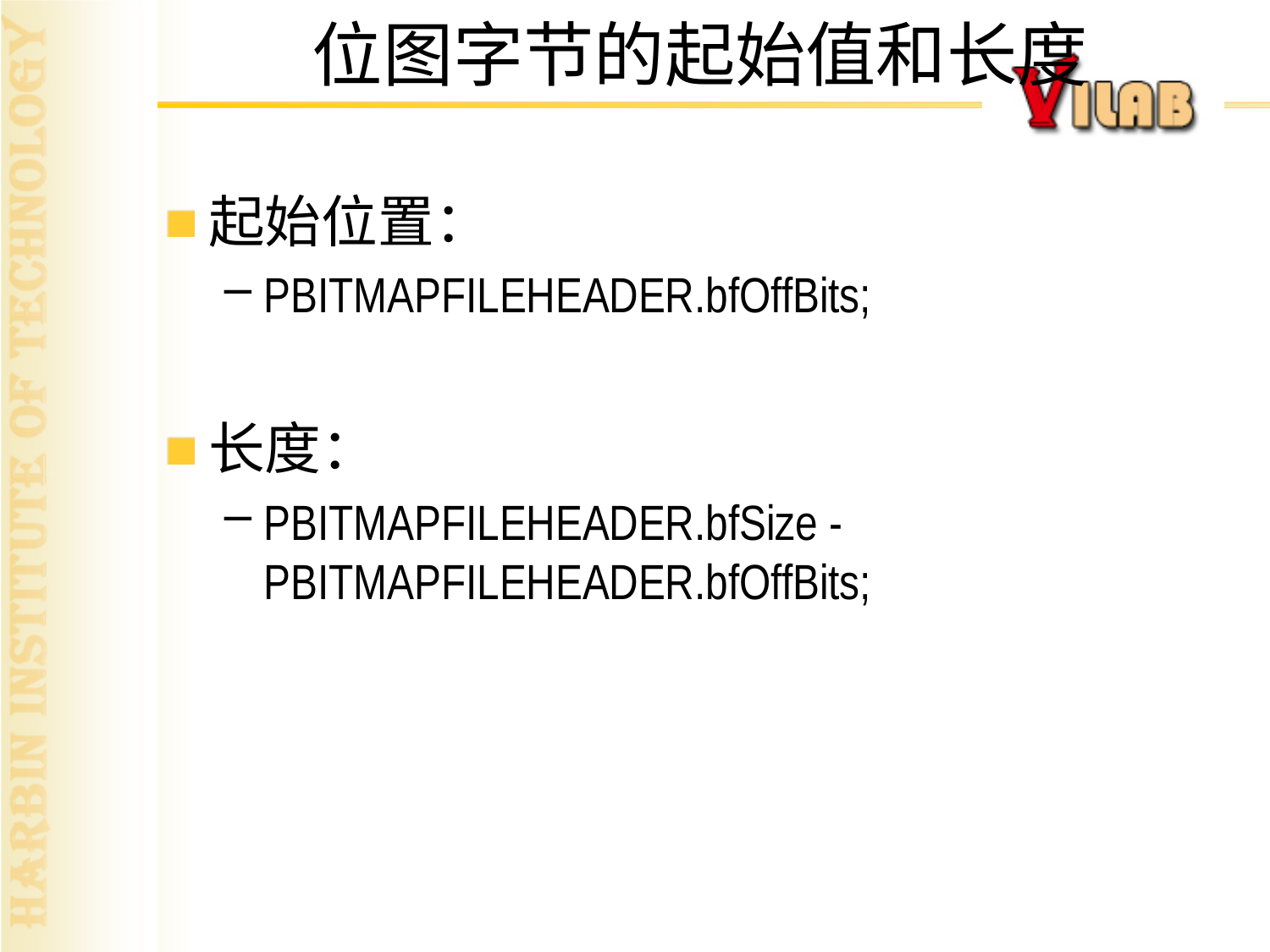

位图字节的起始值和长度
起始位置：
PBITMAPFILEHEADER.bfOffBits;

长度：
PBITMAPFILEHEADER.bfSize - PBITMAPFILEHEADER.bfOffBits;